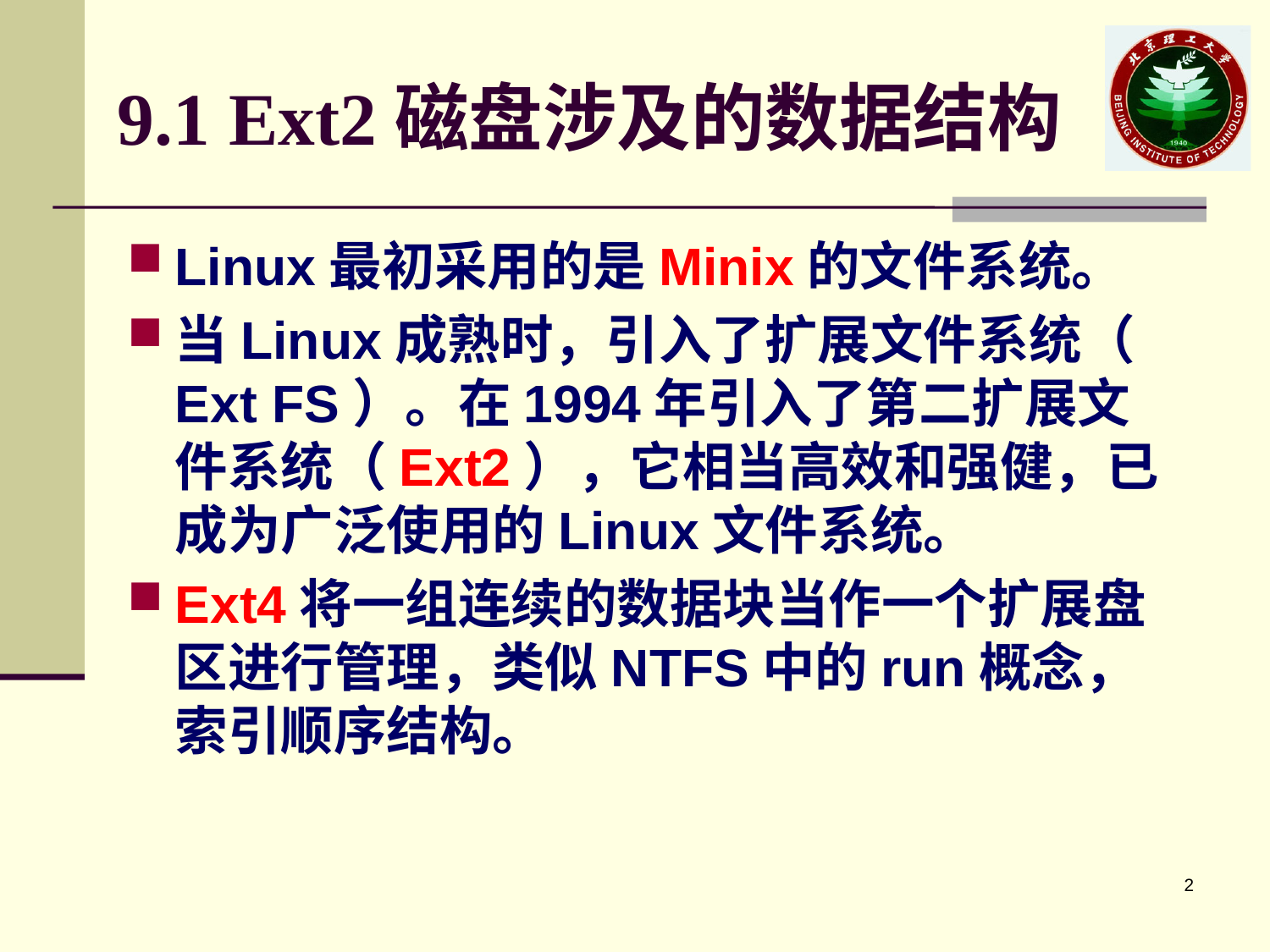

# 9.1 Ext2磁盘涉及的数据结构
Linux最初采用的是Minix的文件系统。
当Linux成熟时，引入了扩展文件系统（ Ext FS）。在1994年引入了第二扩展文件系统（Ext2），它相当高效和强健，已成为广泛使用的Linux文件系统。
Ext4将一组连续的数据块当作一个扩展盘区进行管理，类似NTFS中的run概念，索引顺序结构。
2